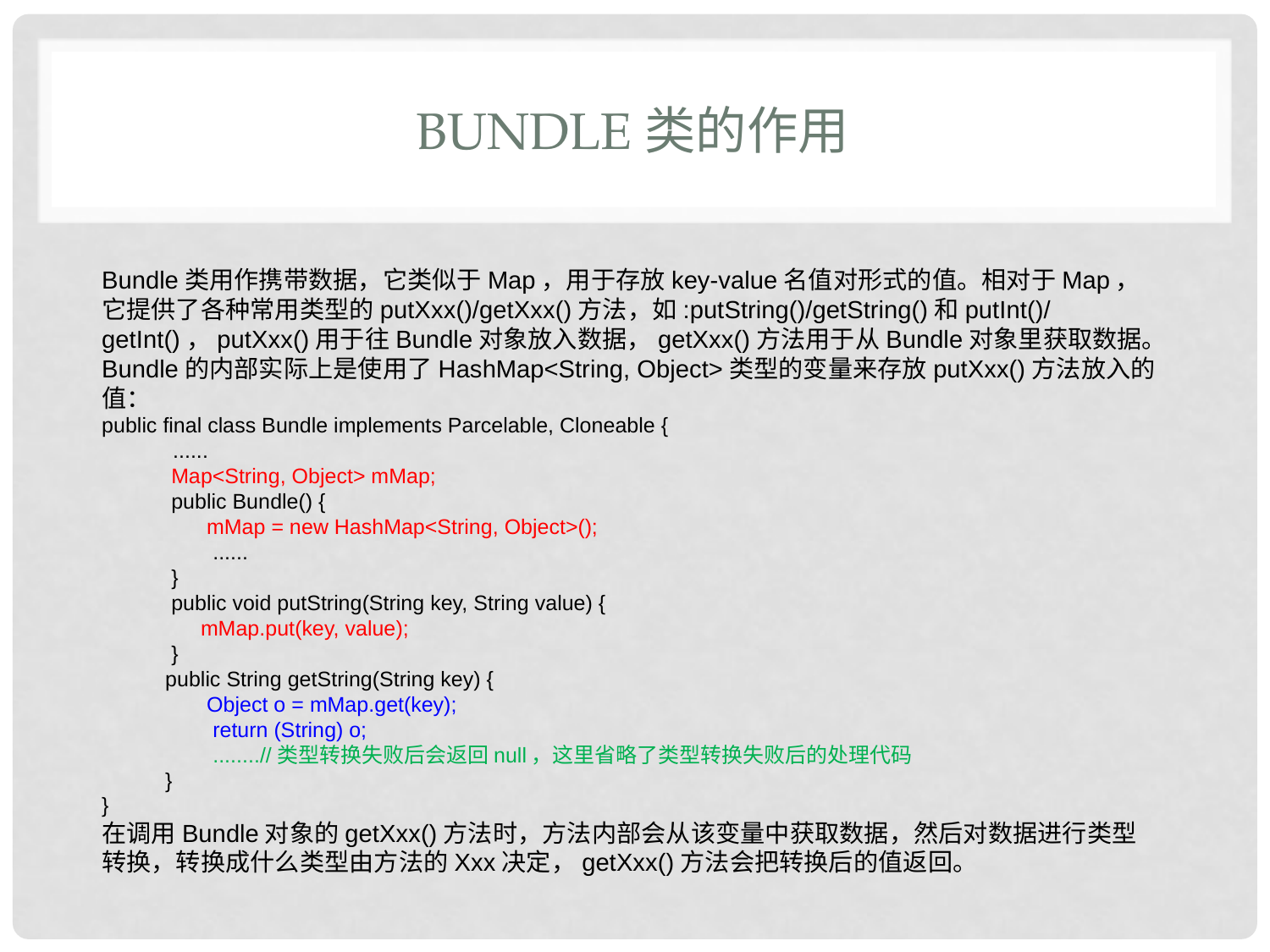

# Bundle类的作用
Bundle类用作携带数据，它类似于Map，用于存放key-value名值对形式的值。相对于Map，它提供了各种常用类型的putXxx()/getXxx()方法，如:putString()/getString()和putInt()/getInt()，putXxx()用于往Bundle对象放入数据，getXxx()方法用于从Bundle对象里获取数据。Bundle的内部实际上是使用了HashMap<String, Object>类型的变量来存放putXxx()方法放入的值：
public final class Bundle implements Parcelable, Cloneable {
            ......
 Map<String, Object> mMap;
 public Bundle() {
       mMap = new HashMap<String, Object>();
        ......
 }
 public void putString(String key, String value) {
      mMap.put(key, value);
 }
public String getString(String key) {
       Object o = mMap.get(key);
        return (String) o;
        ........//类型转换失败后会返回null，这里省略了类型转换失败后的处理代码
}
}
在调用Bundle对象的getXxx()方法时，方法内部会从该变量中获取数据，然后对数据进行类型转换，转换成什么类型由方法的Xxx决定，getXxx()方法会把转换后的值返回。